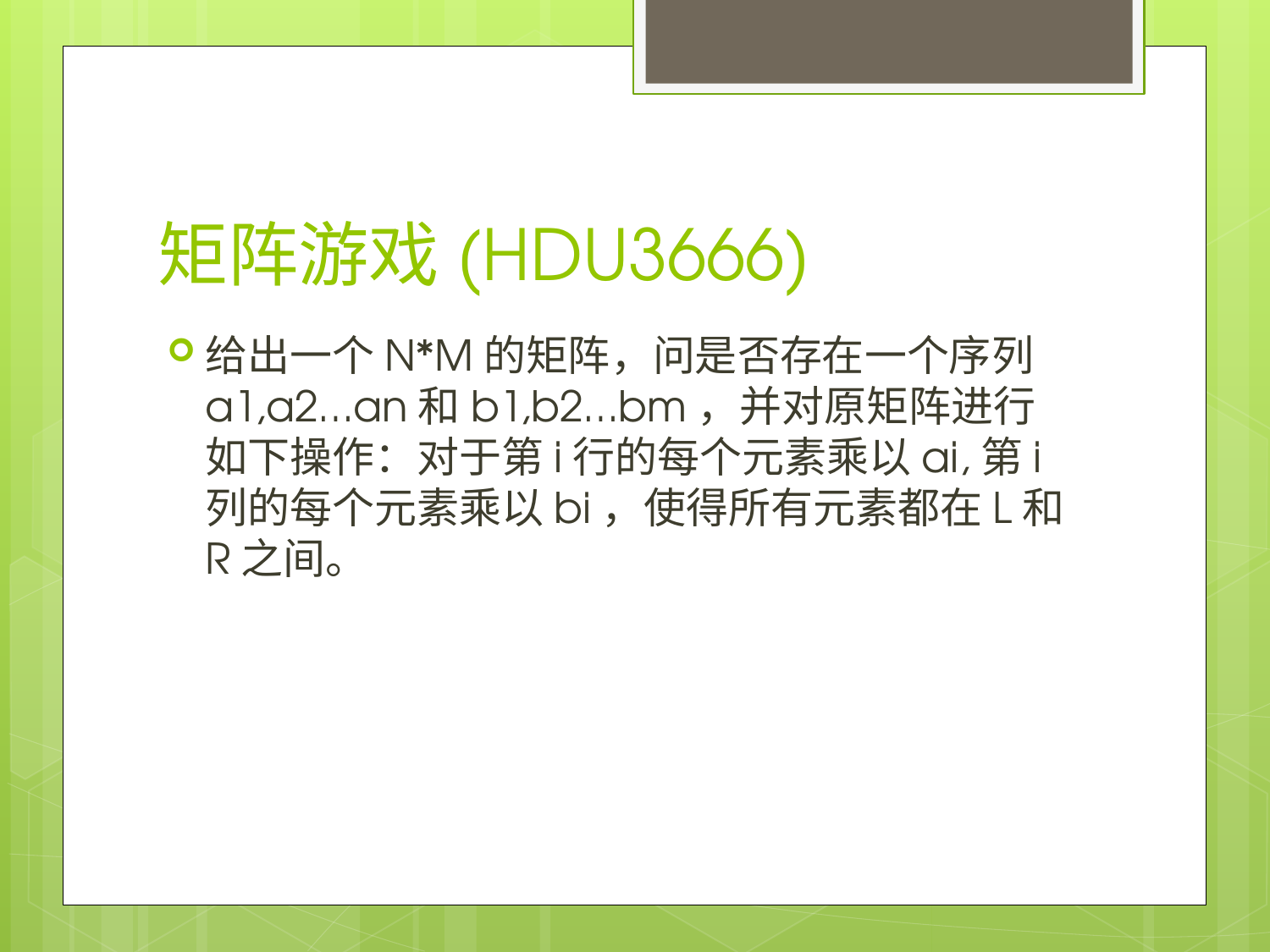

# 矩阵游戏(HDU3666)
给出一个N*M的矩阵，问是否存在一个序列a1,a2…an和b1,b2…bm，并对原矩阵进行如下操作：对于第i行的每个元素乘以ai,第i列的每个元素乘以bi，使得所有元素都在L和R之间。